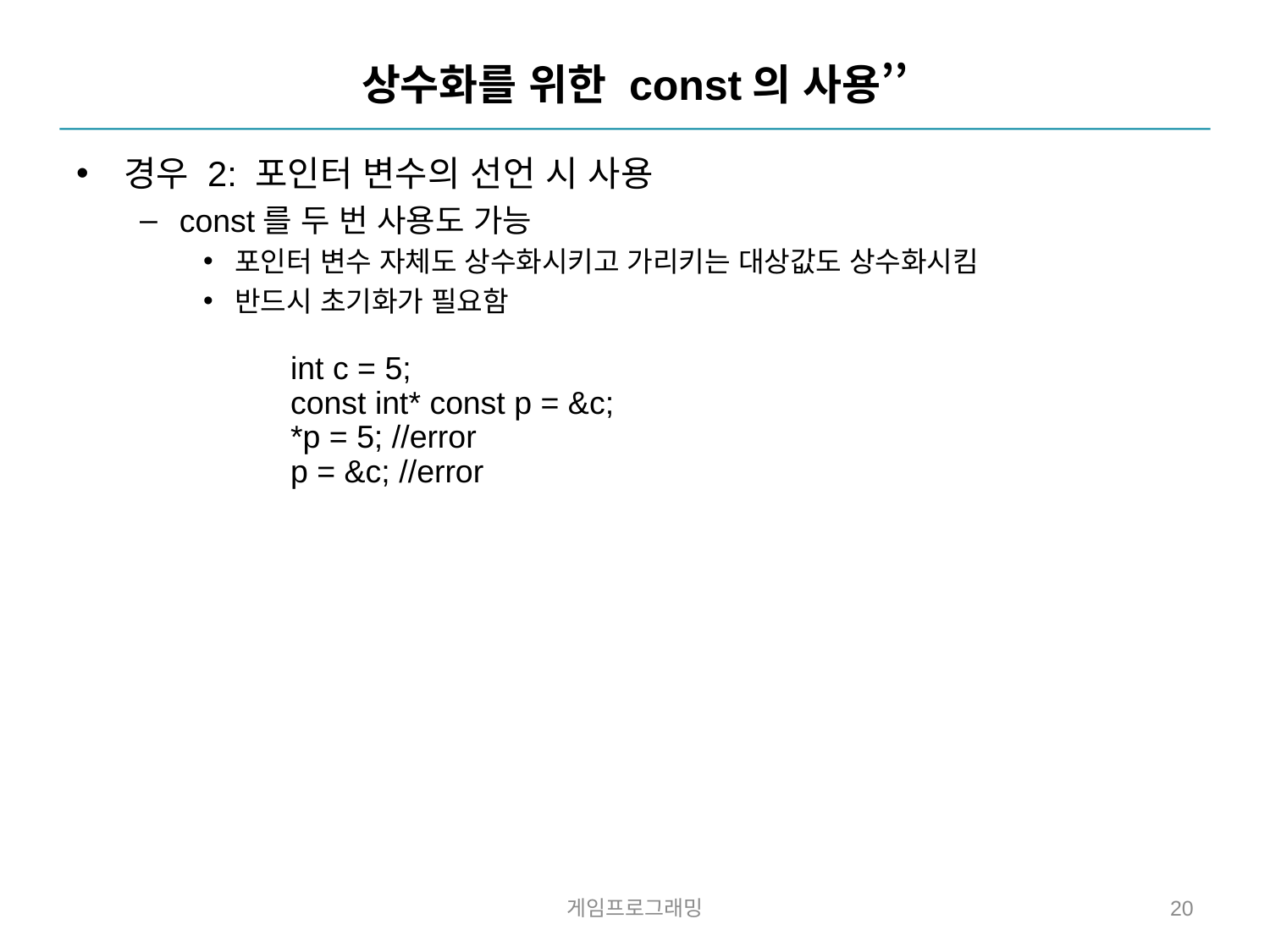

# 상수화를 위한 const의 사용’’
경우 2: 포인터 변수의 선언 시 사용
const를 두 번 사용도 가능
포인터 변수 자체도 상수화시키고 가리키는 대상값도 상수화시킴
반드시 초기화가 필요함
int c = 5;
const int* const p = &c;
*p = 5; //error
p = &c; //error
게임프로그래밍
20